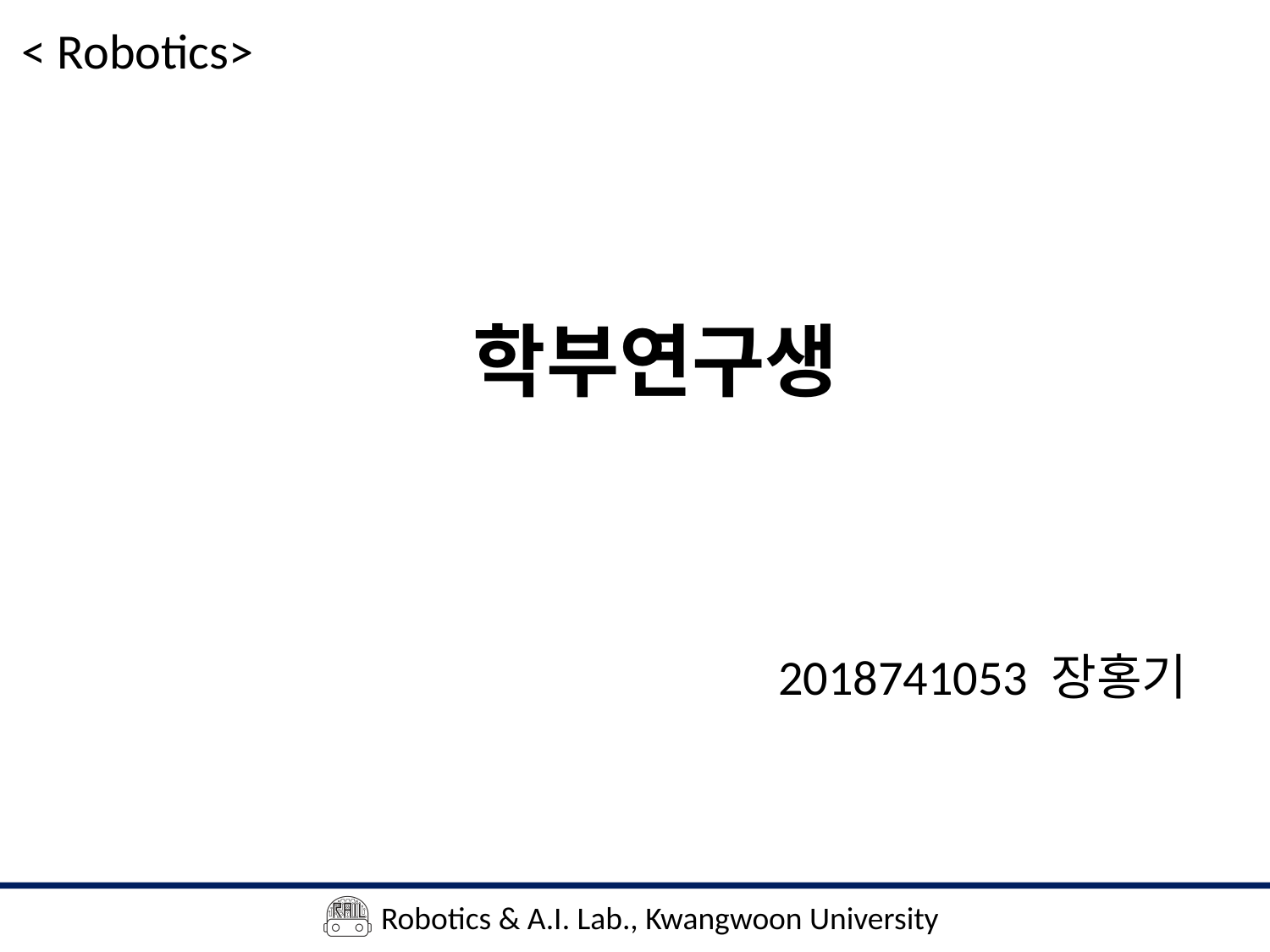

# 학부연구생
2018741053 장홍기
Robotics & A.I. Lab., Kwangwoon University